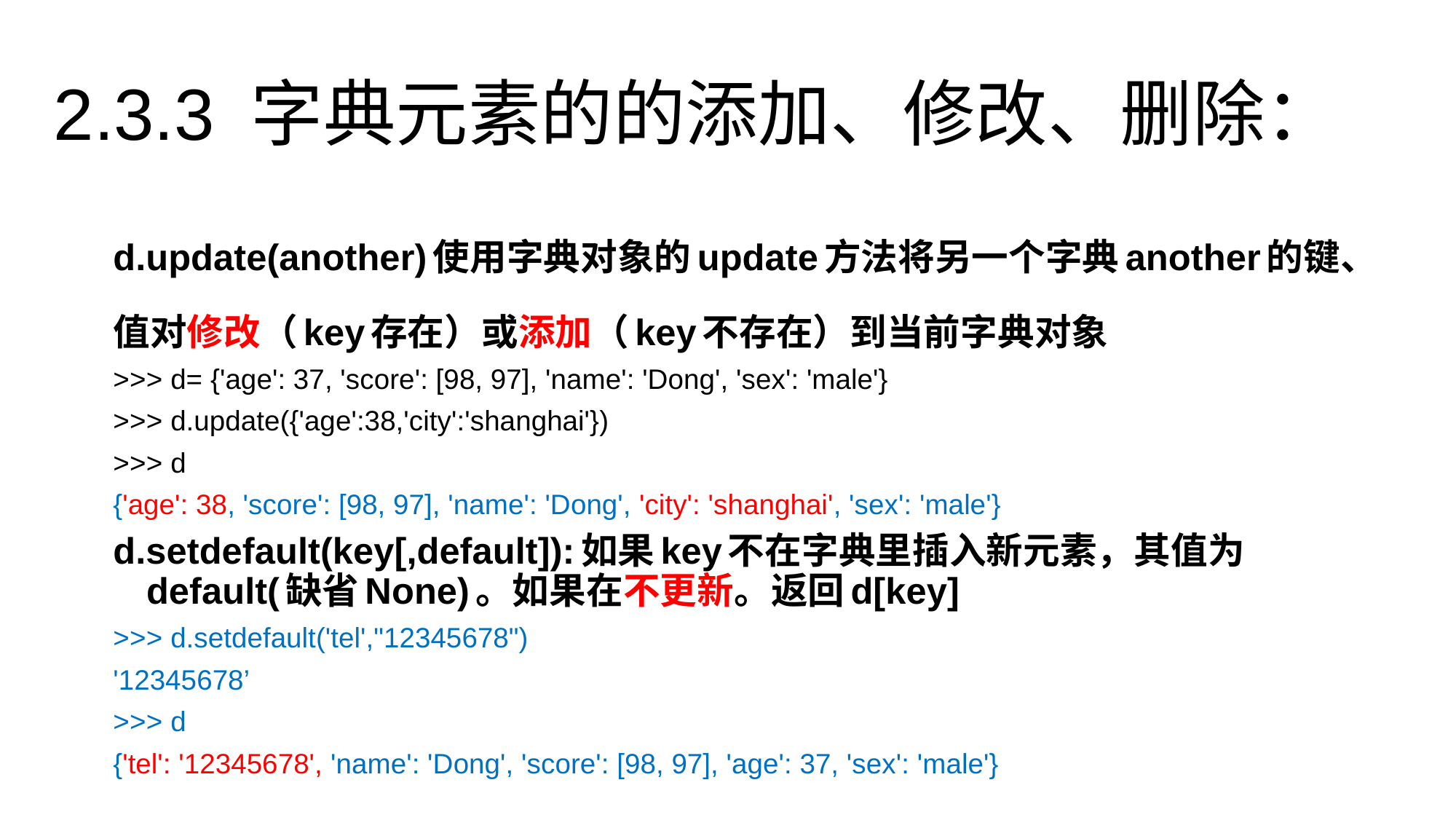

# 2.3.3 字典元素的的添加、修改、删除：
d.update(another)使用字典对象的update方法将另一个字典another的键、值对修改（key存在）或添加（key不存在）到当前字典对象
>>> d= {'age': 37, 'score': [98, 97], 'name': 'Dong', 'sex': 'male'}
>>> d.update({'age':38,'city':'shanghai'})
>>> d
{'age': 38, 'score': [98, 97], 'name': 'Dong', 'city': 'shanghai', 'sex': 'male'}
d.setdefault(key[,default]):如果key不在字典里插入新元素，其值为default(缺省None)。如果在不更新。返回d[key]
>>> d.setdefault('tel',"12345678")
'12345678’
>>> d
{'tel': '12345678', 'name': 'Dong', 'score': [98, 97], 'age': 37, 'sex': 'male'}